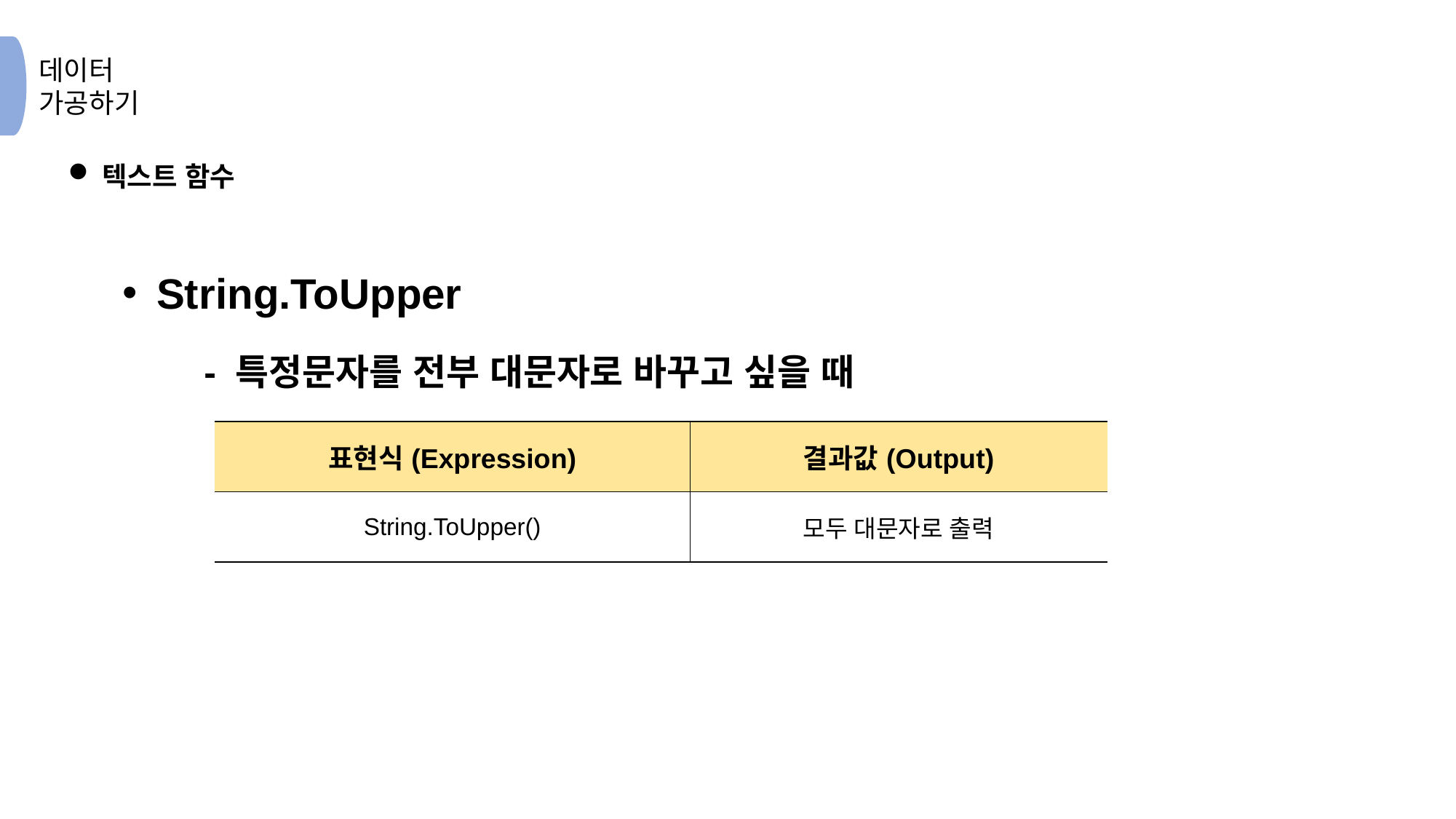

텍스트 함수

String.ToUpper
    - 특정문자를 전부 대문자로 바꾸고 싶을 때
| 표현식(Expression) | 결과값(Output) |
| --- | --- |
| String.ToUpper() | 모두 대문자로 출력 |